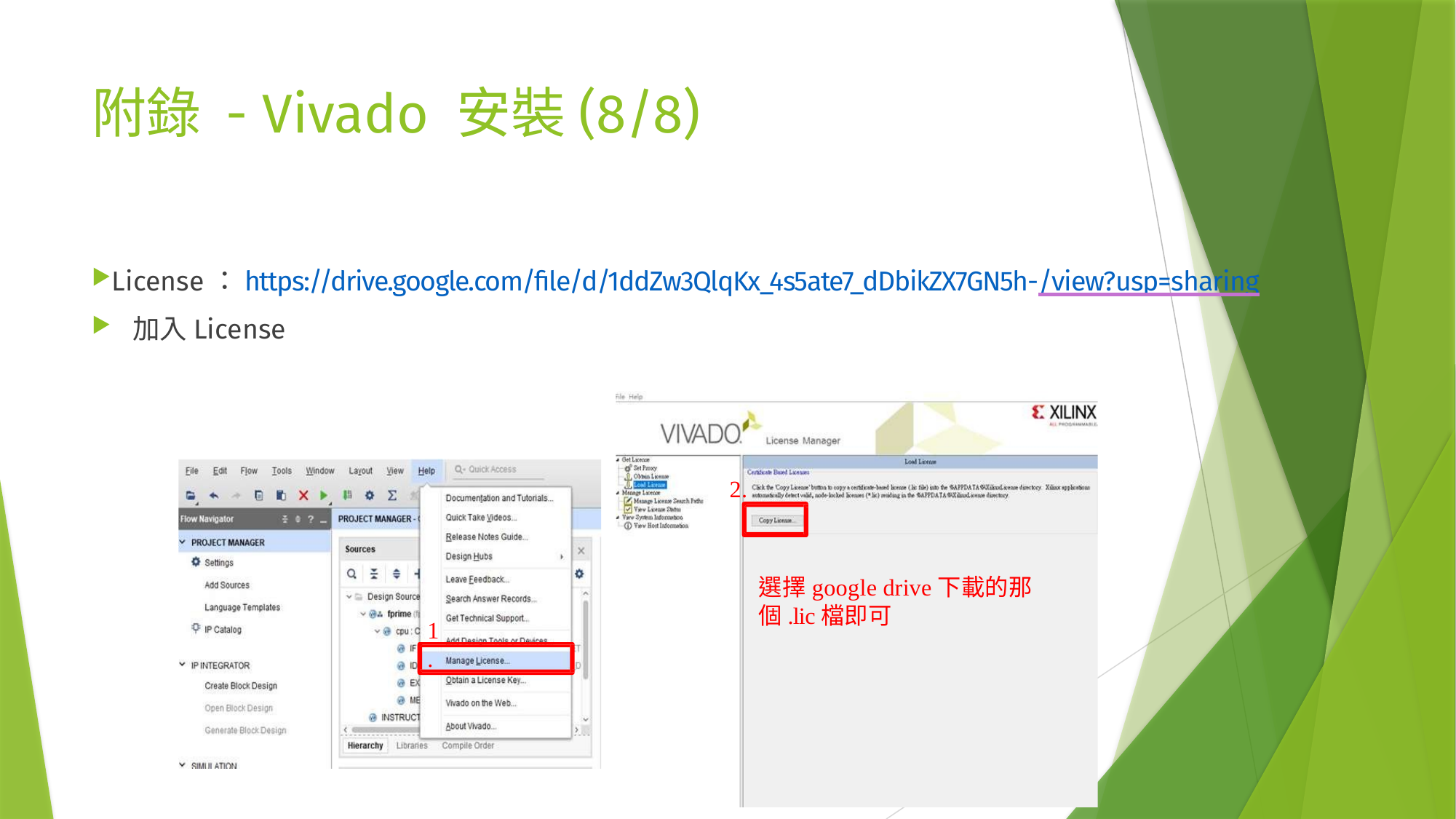

# 附錄 - Vivado 安裝(8/8)
License：https://drive.google.com/file/d/1ddZw3QlqKx_4s5ate7_dDbikZX7GN5h-/view?usp=sharing
加入License

2.

選擇google drive下載的那個.lic檔即可

1.

22